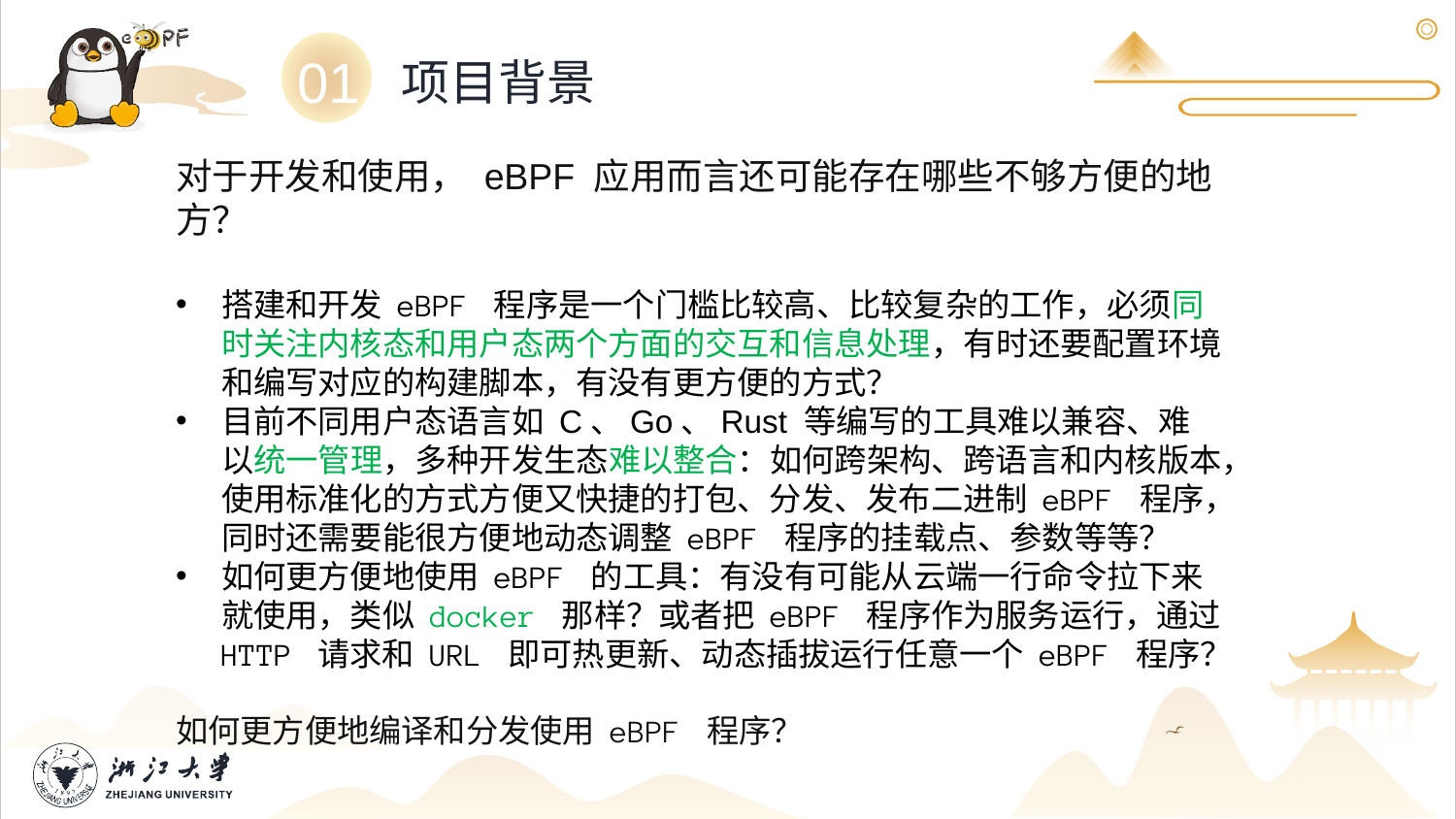

01
项目背景
对于开发和使用， eBPF 应用而言还可能存在哪些不够方便的地方？

搭建和开发 eBPF 程序是一个门槛比较高、比较复杂的工作，必须同时关注内核态和用户态两个方面的交互和信息处理，有时还要配置环境和编写对应的构建脚本，有没有更方便的方式？
目前不同用户态语言如 C、Go、Rust 等编写的工具难以兼容、难以统一管理，多种开发生态难以整合：如何跨架构、跨语言和内核版本，使用标准化的方式方便又快捷的打包、分发、发布二进制 eBPF 程序，同时还需要能很方便地动态调整 eBPF 程序的挂载点、参数等等？
如何更方便地使用 eBPF 的工具：有没有可能从云端一行命令拉下来就使用，类似 docker 那样？或者把 eBPF 程序作为服务运行，通过 HTTP 请求和 URL 即可热更新、动态插拔运行任意一个 eBPF 程序？

如何更方便地编译和分发使用 eBPF 程序？
8